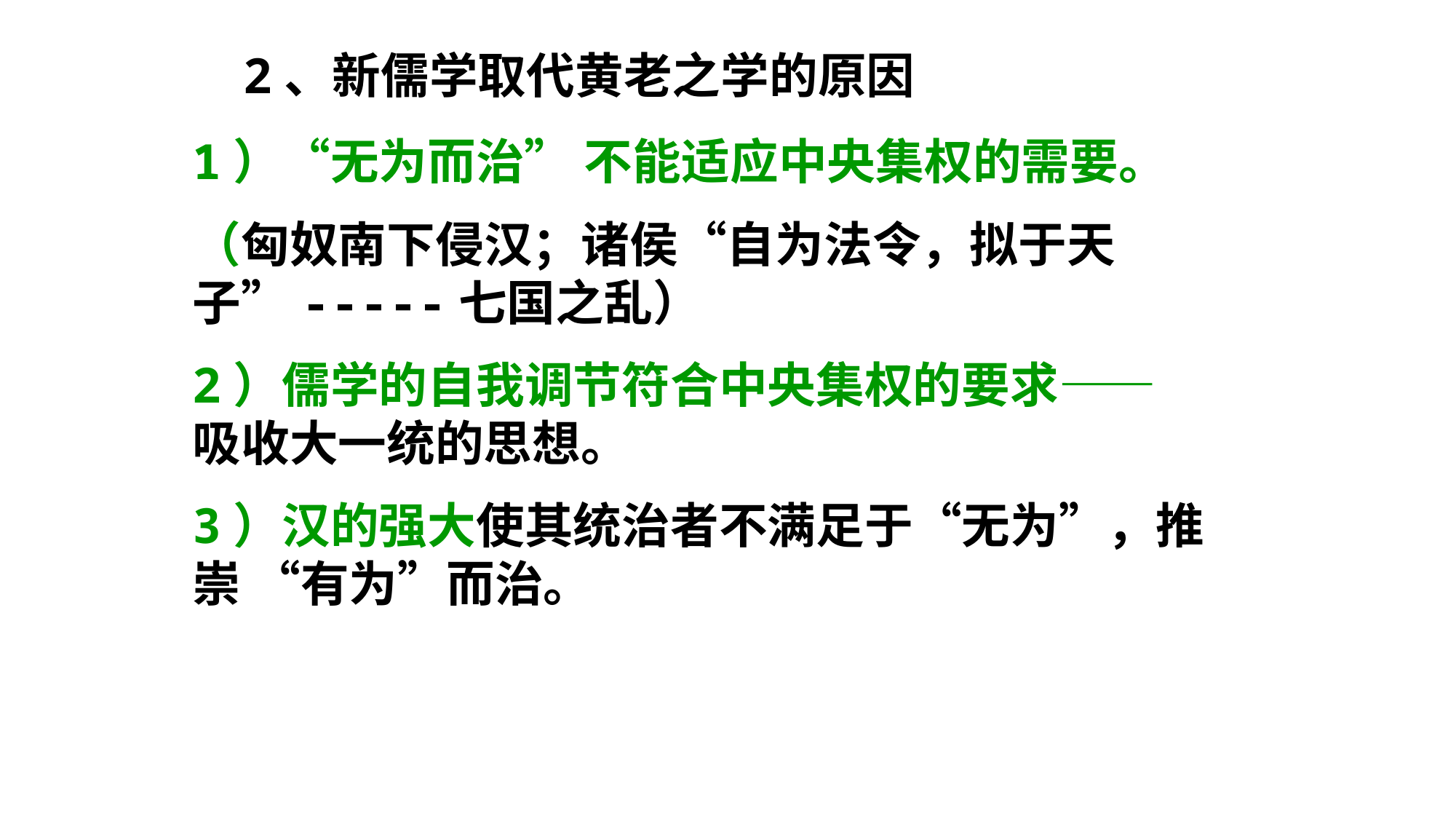

2、新儒学取代黄老之学的原因
1）“无为而治” 不能适应中央集权的需要。
（匈奴南下侵汉；诸侯“自为法令，拟于天子”-----七国之乱）
2）儒学的自我调节符合中央集权的要求——  吸收大一统的思想。
3）汉的强大使其统治者不满足于“无为”，推崇 “有为”而治。